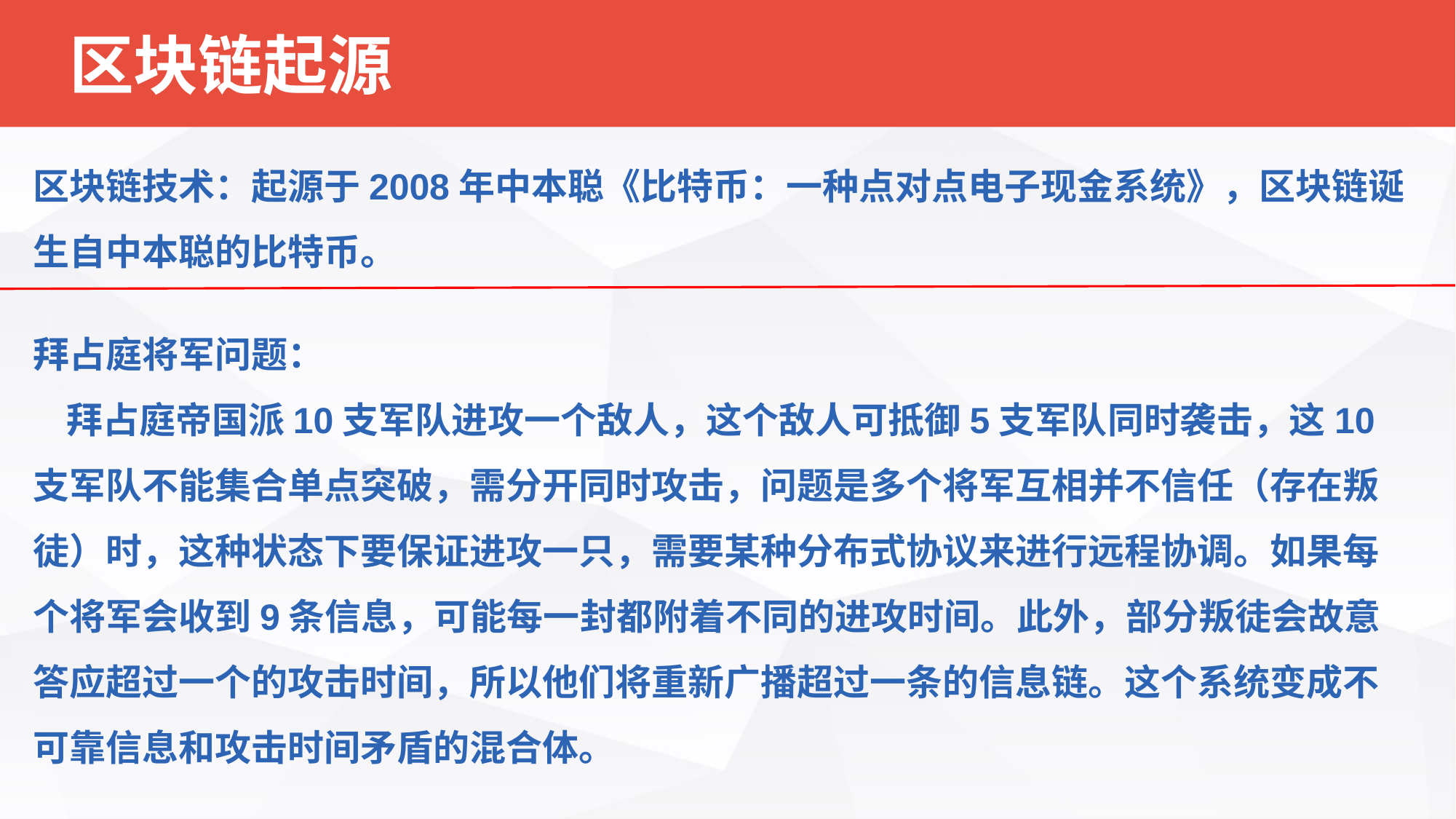

区块链起源
区块链技术：起源于2008年中本聪《比特币：一种点对点电子现金系统》，区块链诞生自中本聪的比特币。
拜占庭将军问题：
   拜占庭帝国派10支军队进攻一个敌人，这个敌人可抵御5支军队同时袭击，这10支军队不能集合单点突破，需分开同时攻击，问题是多个将军互相并不信任（存在叛徒）时，这种状态下要保证进攻一只，需要某种分布式协议来进行远程协调。如果每个将军会收到9条信息，可能每一封都附着不同的进攻时间。此外，部分叛徒会故意答应超过一个的攻击时间，所以他们将重新广播超过一条的信息链。这个系统变成不可靠信息和攻击时间矛盾的混合体。